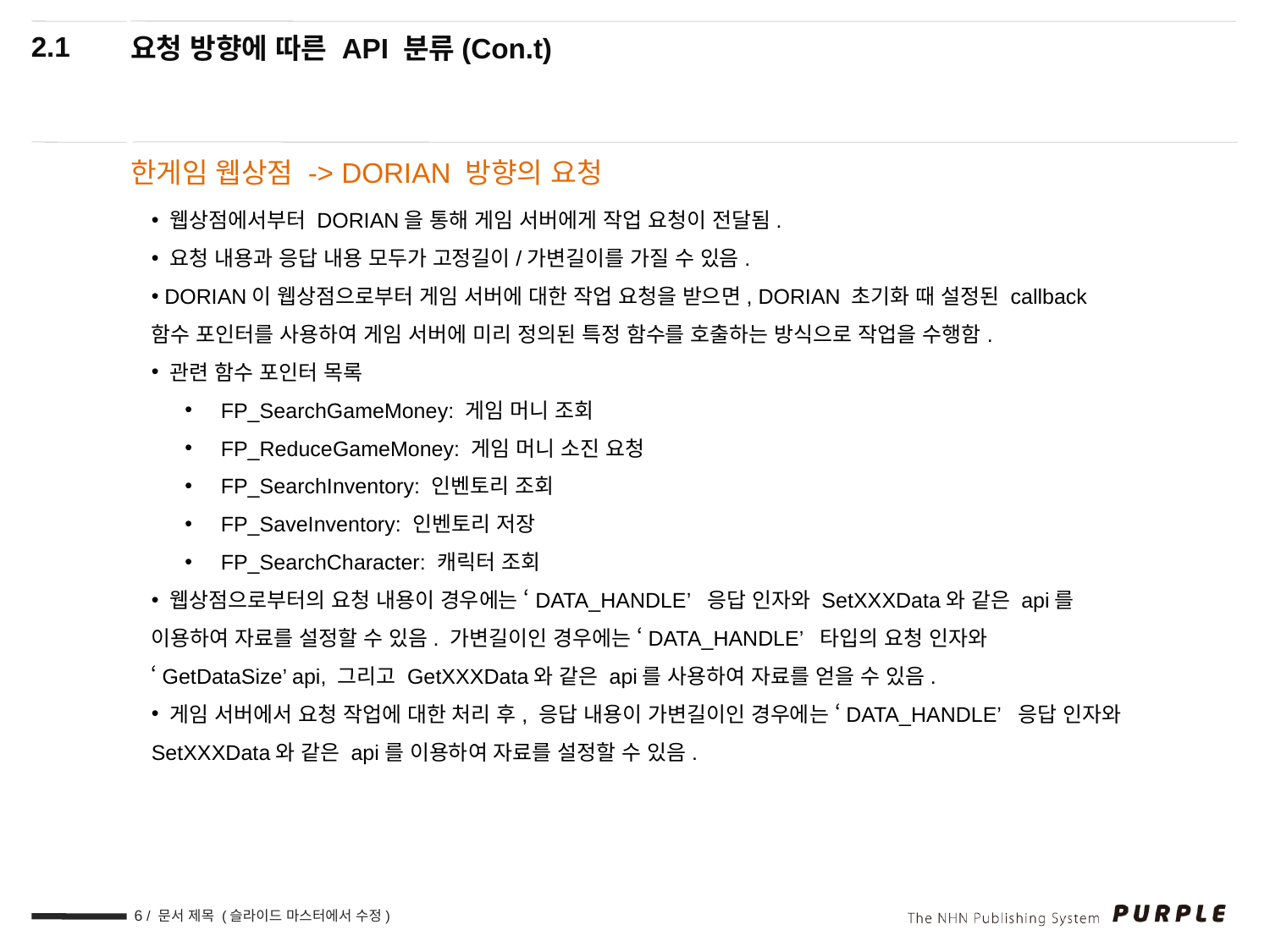

2.1
요청 방향에 따른 API 분류(Con.t)
한게임 웹상점 -> DORIAN 방향의 요청
 웹상점에서부터 DORIAN을 통해 게임 서버에게 작업 요청이 전달됨.
 요청 내용과 응답 내용 모두가 고정길이/가변길이를 가질 수 있음.
 DORIAN이 웹상점으로부터 게임 서버에 대한 작업 요청을 받으면, DORIAN 초기화 때 설정된 callback 함수 포인터를 사용하여 게임 서버에 미리 정의된 특정 함수를 호출하는 방식으로 작업을 수행함.
 관련 함수 포인터 목록
 FP_SearchGameMoney: 게임 머니 조회
 FP_ReduceGameMoney: 게임 머니 소진 요청
 FP_SearchInventory: 인벤토리 조회
 FP_SaveInventory: 인벤토리 저장
 FP_SearchCharacter: 캐릭터 조회
 웹상점으로부터의 요청 내용이 경우에는 ‘DATA_HANDLE’  응답 인자와 SetXXXData와 같은 api를 이용하여 자료를 설정할 수 있음. 가변길이인 경우에는 ‘DATA_HANDLE’  타입의 요청 인자와 ‘GetDataSize’ api, 그리고 GetXXXData와 같은 api를 사용하여 자료를 얻을 수 있음.
 게임 서버에서 요청 작업에 대한 처리 후, 응답 내용이 가변길이인 경우에는 ‘DATA_HANDLE’  응답 인자와 SetXXXData와 같은 api를 이용하여 자료를 설정할 수 있음.